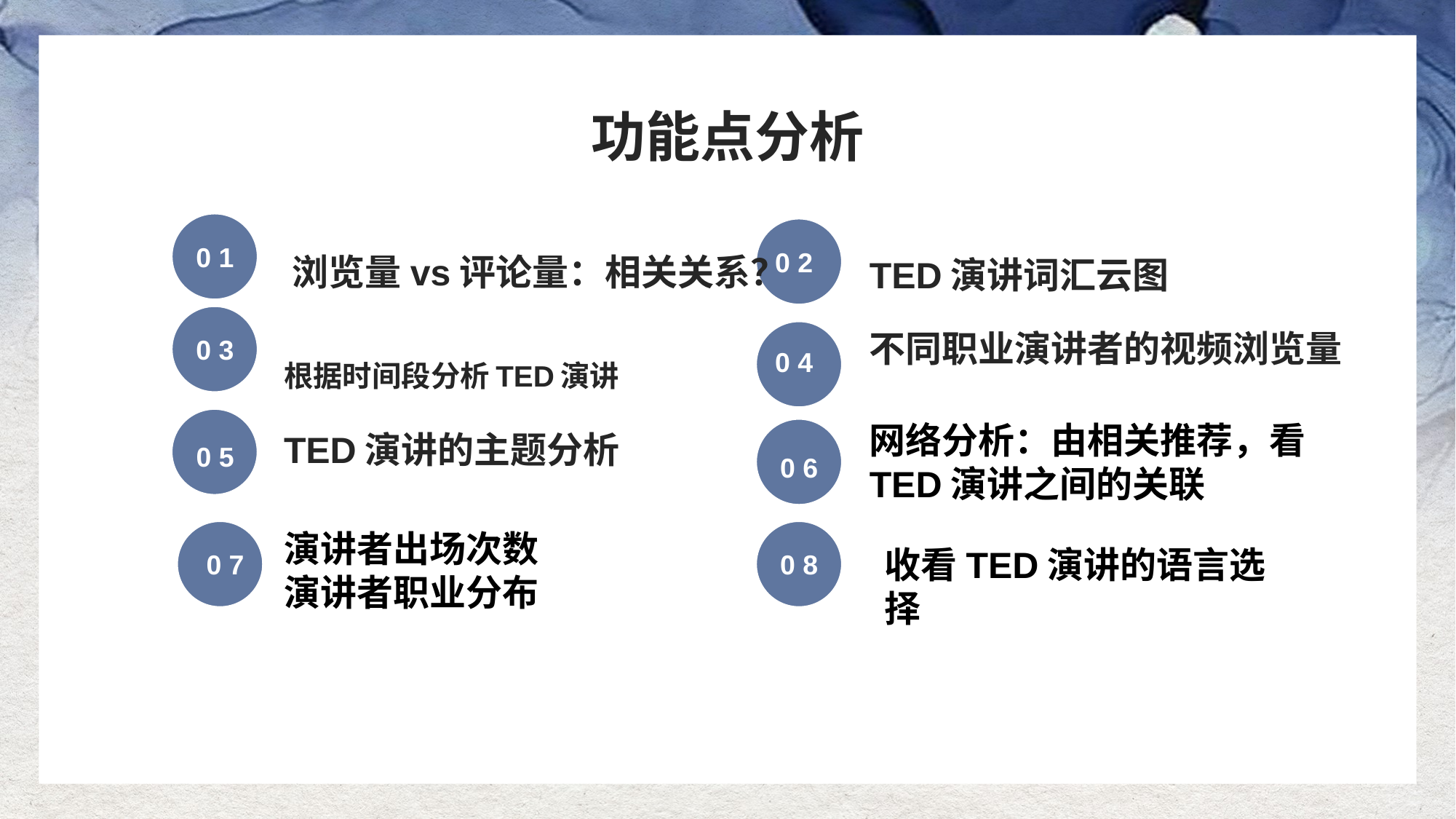

功能点分析

浏览量vs评论量：相关关系？

0 1
0 2
TED演讲词汇云图
不同职业演讲者的视频浏览量

0 3

0 4
根据时间段分析TED演讲

网络分析：由相关推荐，看TED演讲之间的关联

0 4
0 5
TED演讲的主题分析
0 6

演讲者出场次数
演讲者职业分布
0 7
0 8
收看TED演讲的语言选择